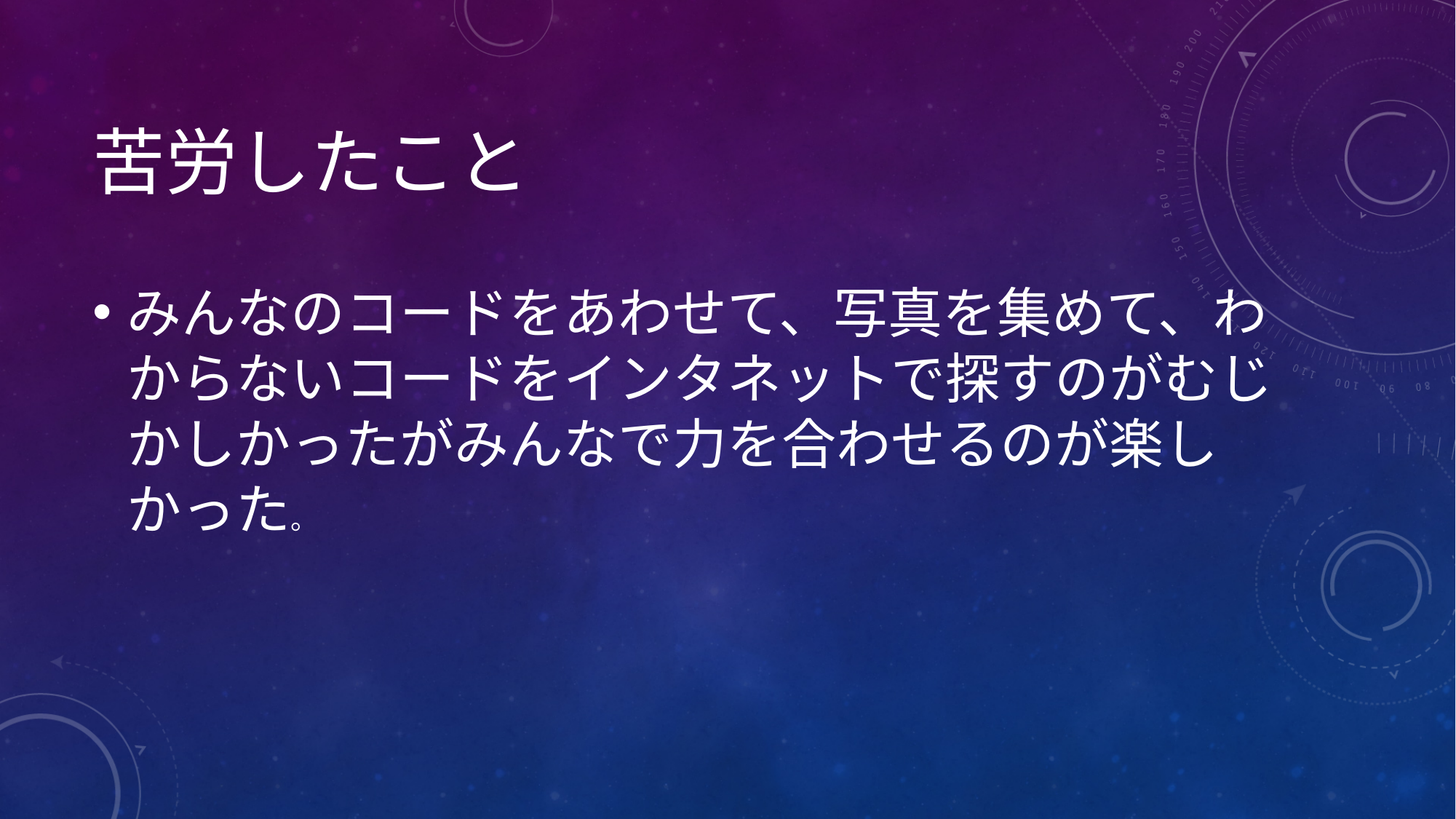

# 苦労したこと
みんなのコードをあわせて、写真を集めて、わからないコードをインタネットで探すのがむじかしかったがみんなで力を合わせるのが楽しかった。